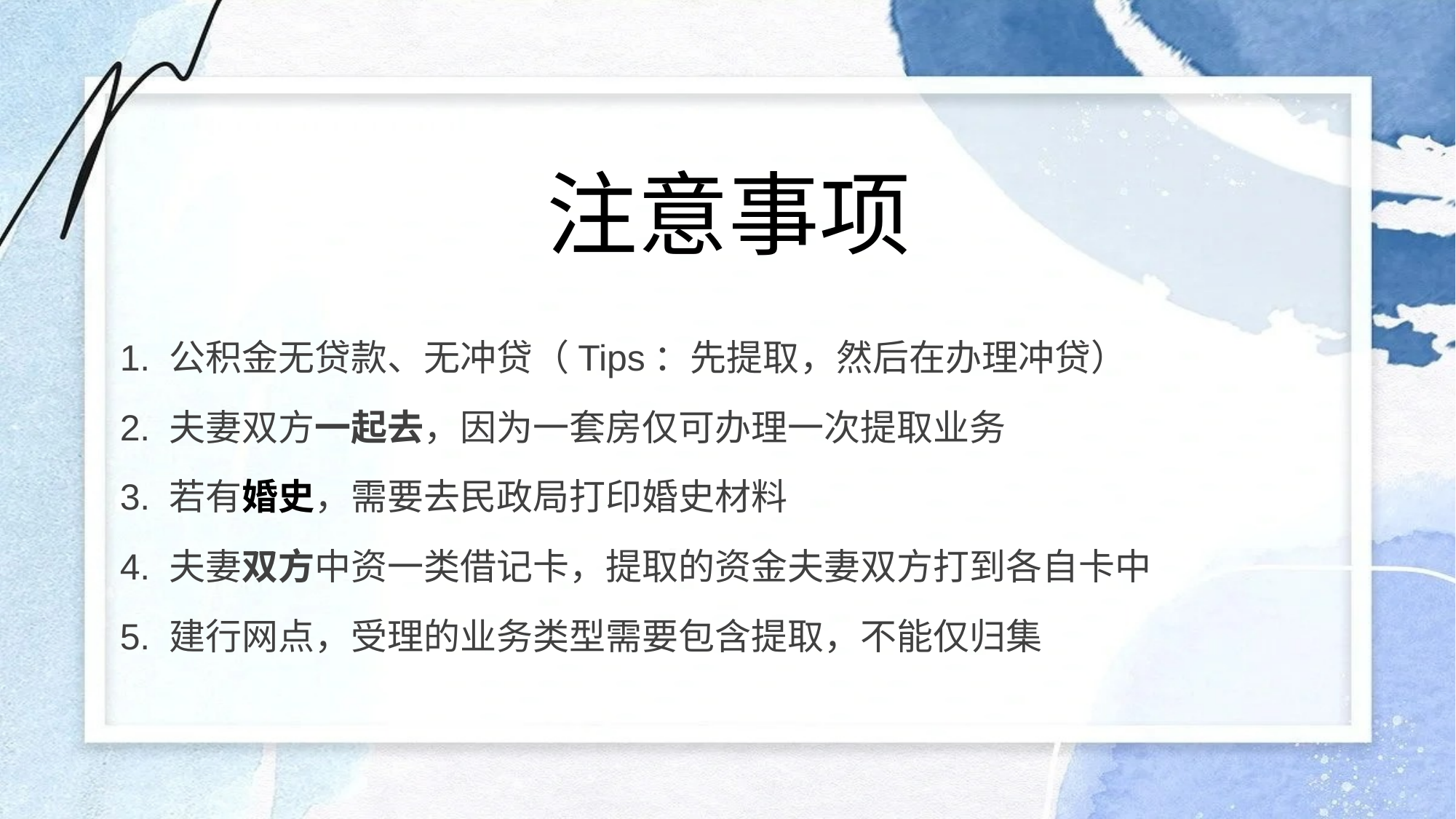

# 注意事项
1. 公积金无贷款、无冲贷（Tips：先提取，然后在办理冲贷）
2. 夫妻双方一起去，因为一套房仅可办理一次提取业务
3. 若有婚史，需要去民政局打印婚史材料
4. 夫妻双方中资一类借记卡，提取的资金夫妻双方打到各自卡中
5. 建行网点，受理的业务类型需要包含提取，不能仅归集